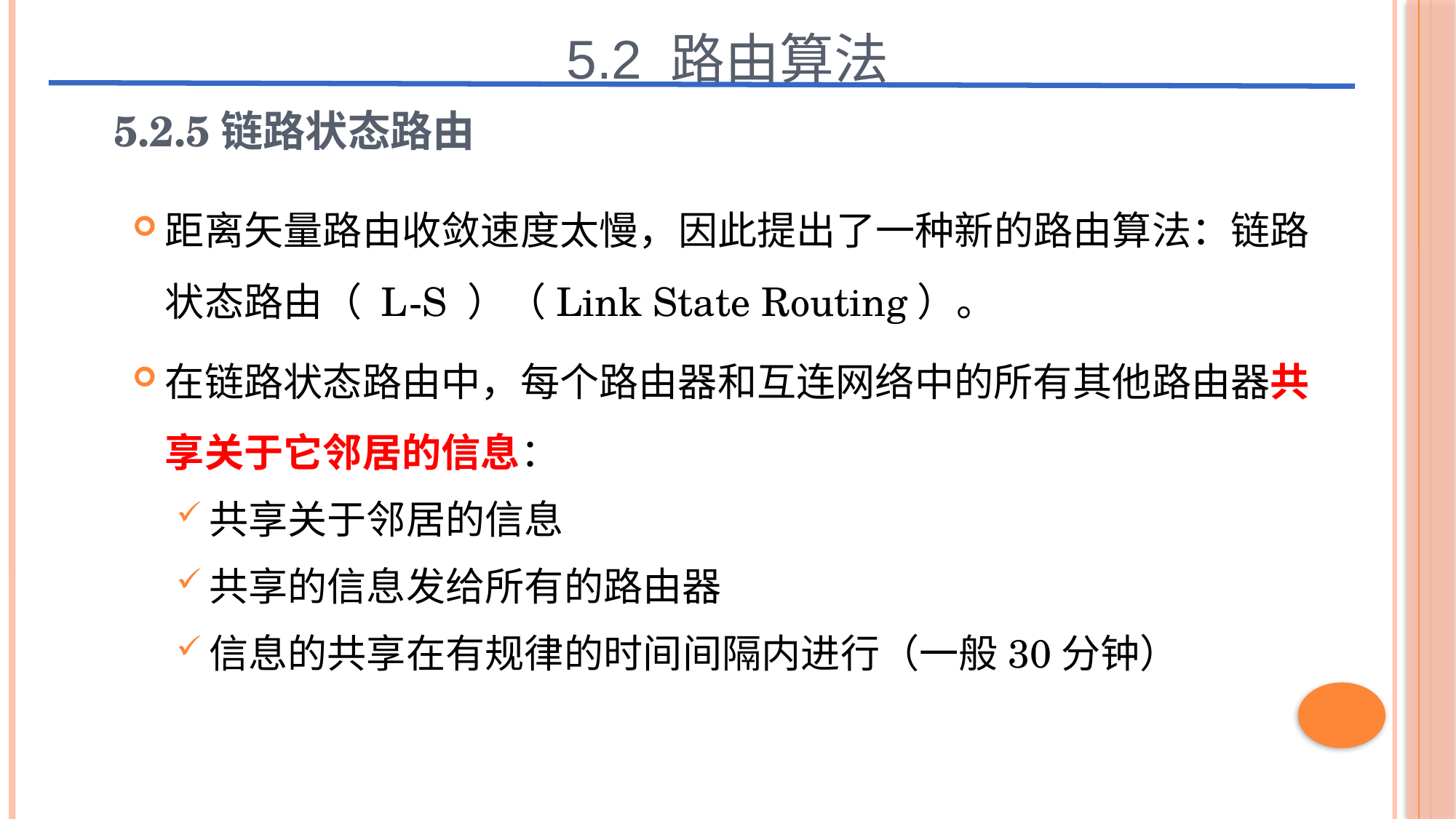

5.2 路由算法
5.2.5链路状态路由
距离矢量路由收敛速度太慢，因此提出了一种新的路由算法：链路状态路由（ L-S ）（Link State Routing）。
在链路状态路由中，每个路由器和互连网络中的所有其他路由器共享关于它邻居的信息：
共享关于邻居的信息
共享的信息发给所有的路由器
信息的共享在有规律的时间间隔内进行（一般30分钟）